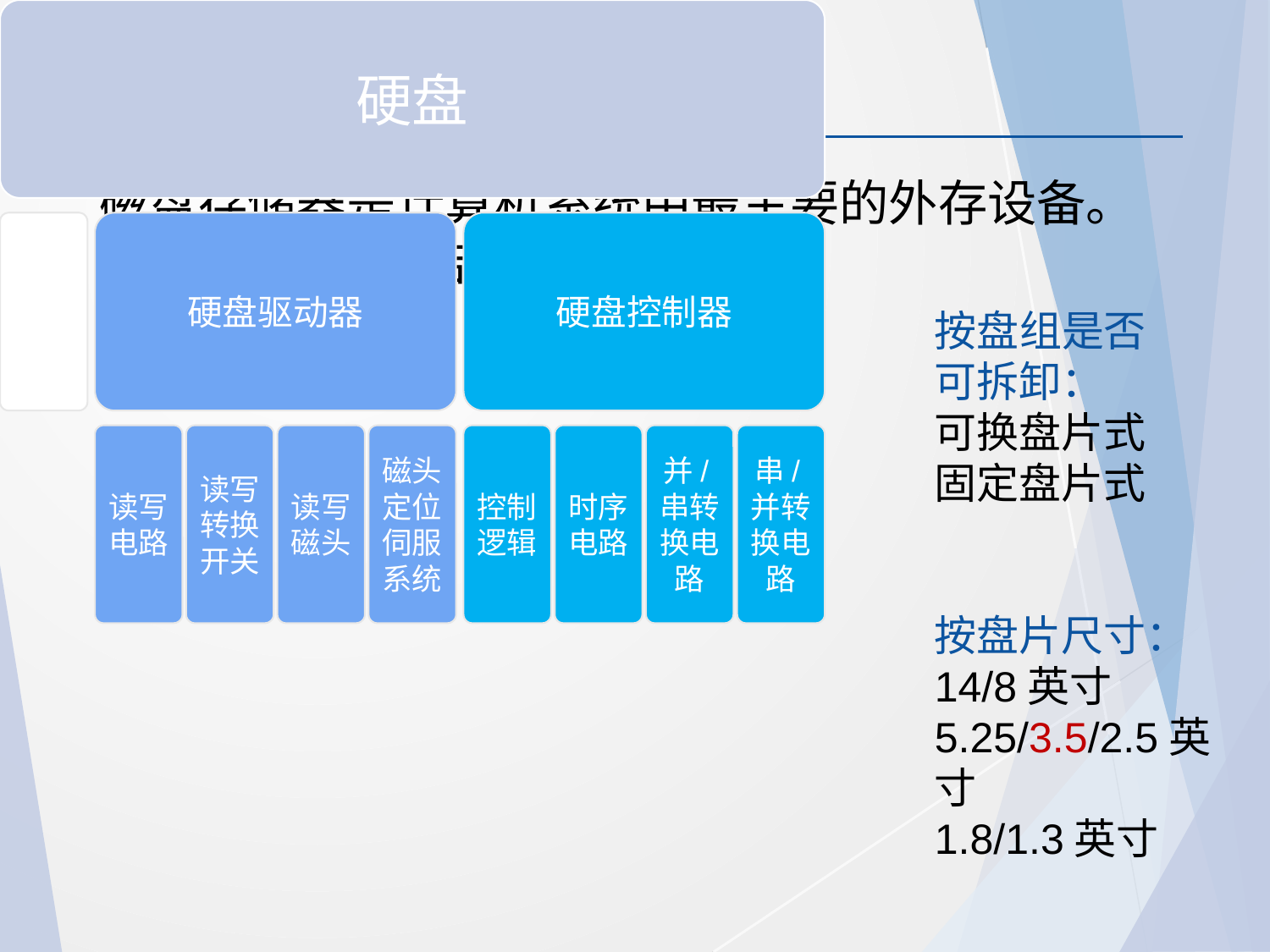

# 6.5.1 硬磁盘存储器
磁盘存储器是计算机系统中最主要的外存设备。
硬盘的基本结构与分类
硬盘
磁记录介质
硬盘驱动器
读写电路
读写转换开关
读写磁头
磁头定位伺服系统
硬盘控制器
控制逻辑
时序电路
并/串转换电路
串/并转换电路
按盘组是否
可拆卸：
可换盘片式
固定盘片式

按盘片尺寸：
14/8英寸
5.25/3.5/2.5英寸
1.8/1.3英寸